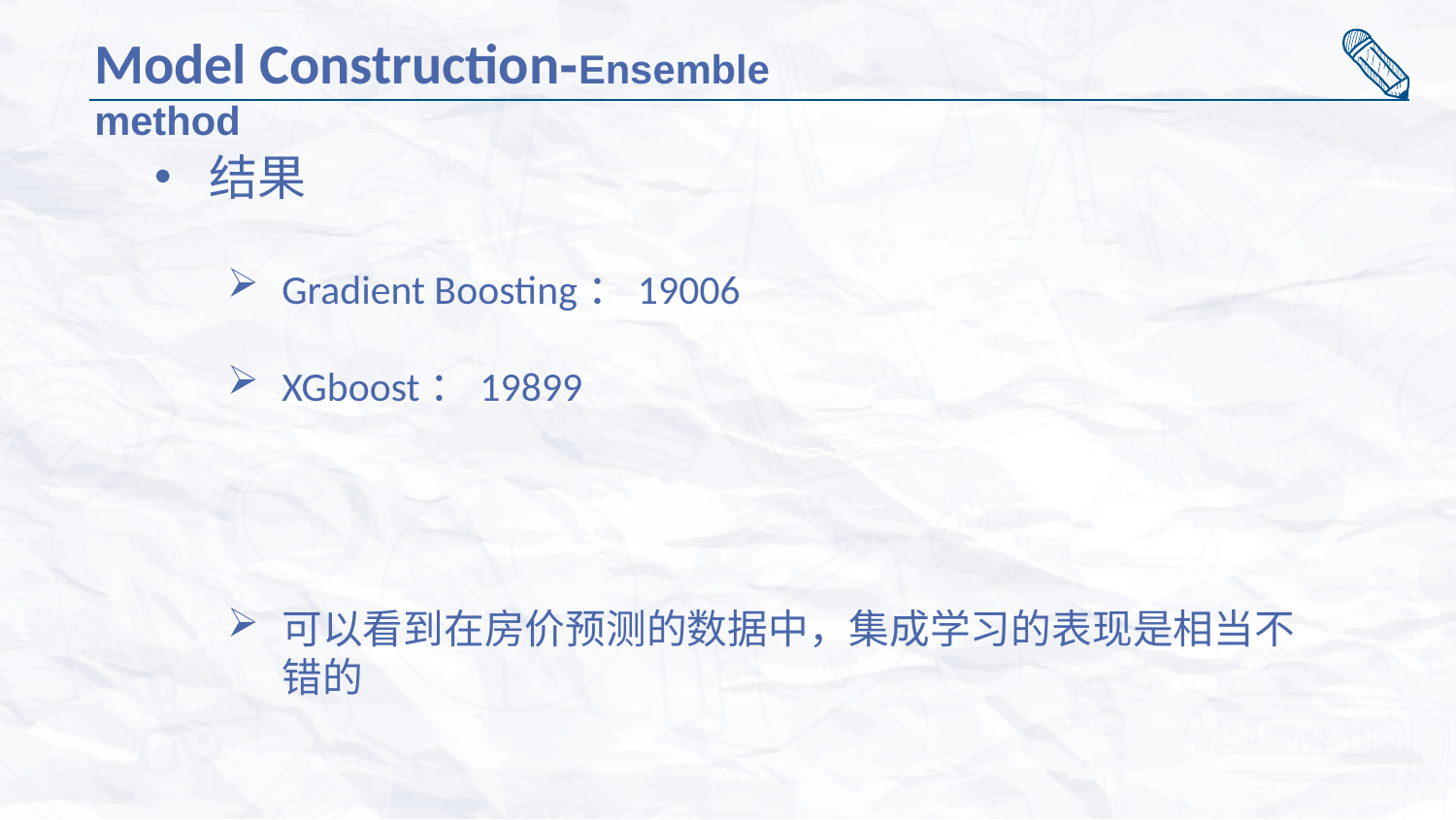

Model Construction-Ensemble method
结果

Gradient Boosting：19006

XGboost：19899

可以看到在房价预测的数据中，集成学习的表现是相当不错的